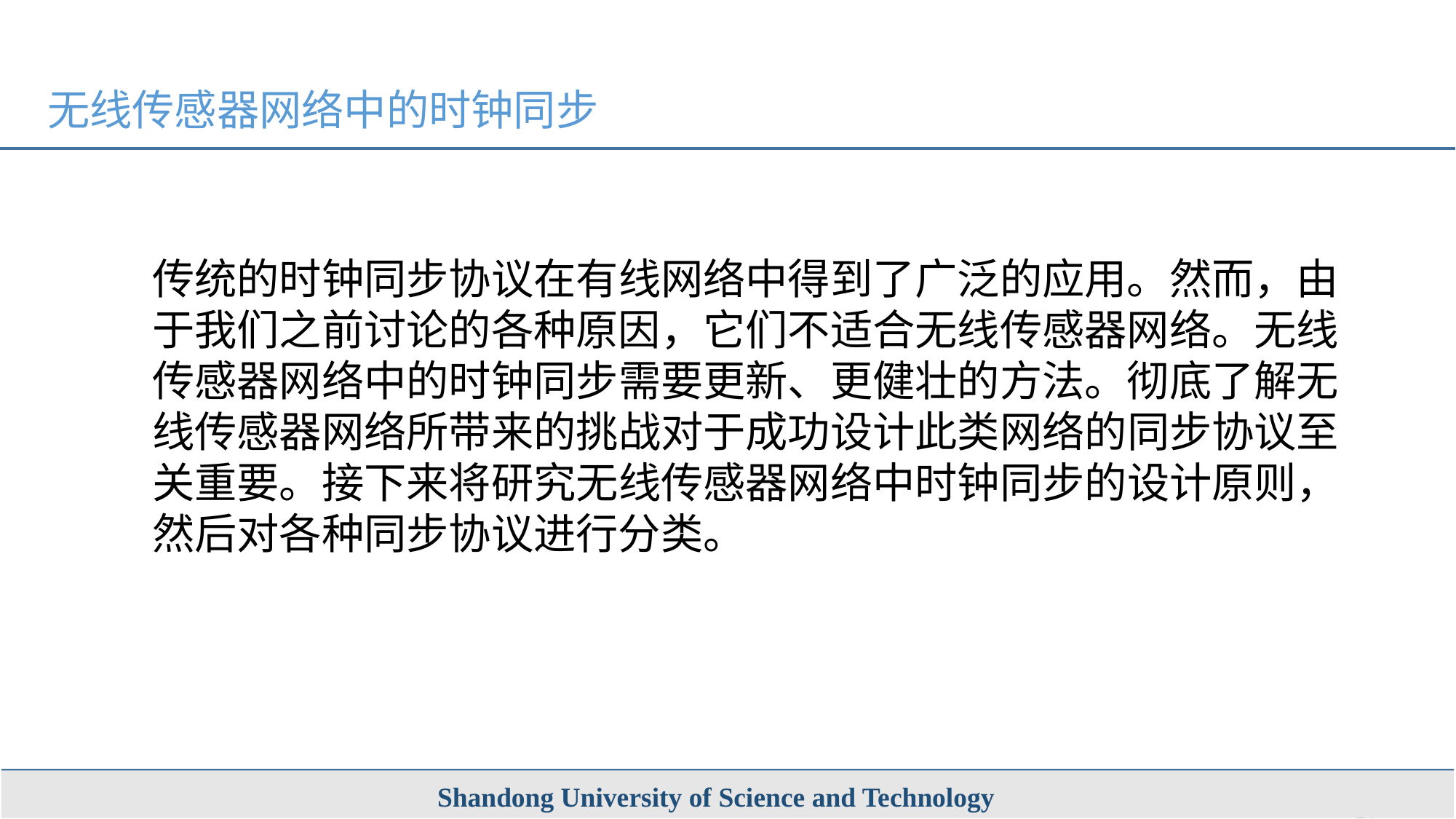

无线传感器网络中的时钟同步
传统的时钟同步协议在有线网络中得到了广泛的应用。然而，由于我们之前讨论的各种原因，它们不适合无线传感器网络。无线传感器网络中的时钟同步需要更新、更健壮的方法。彻底了解无线传感器网络所带来的挑战对于成功设计此类网络的同步协议至关重要。接下来将研究无线传感器网络中时钟同步的设计原则，然后对各种同步协议进行分类。
24

Shandong University of Science and Technology
24
24